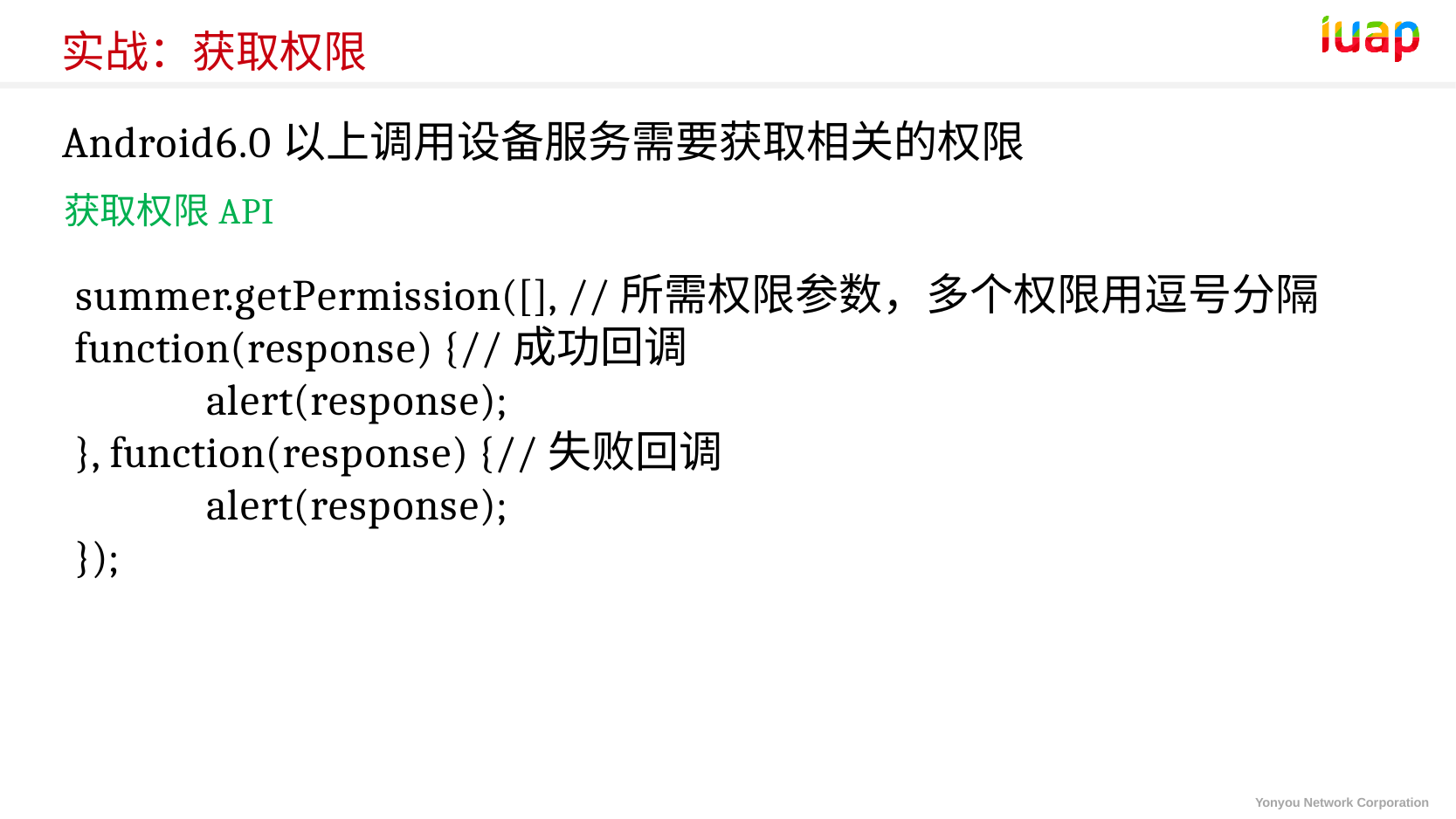

实战：获取权限
Android6.0以上调用设备服务需要获取相关的权限
获取权限API
summer.getPermission([], //所需权限参数，多个权限用逗号分隔
function(response) {//成功回调
	alert(response);
}, function(response) {//失败回调
	alert(response);
});